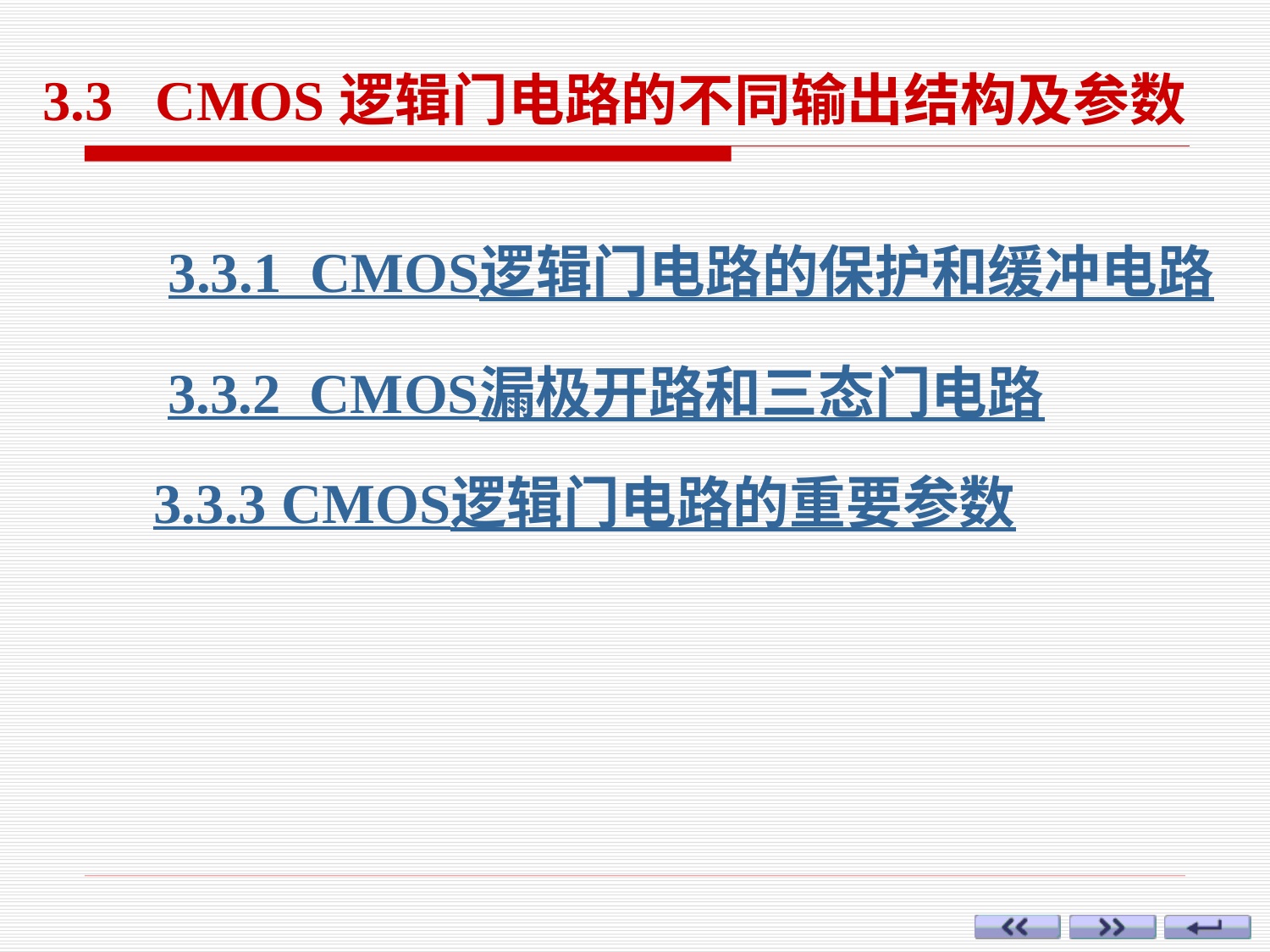

3.3   CMOS逻辑门电路的不同输出结构及参数
3.3.1  CMOS逻辑门电路的保护和缓冲电路
3.3.2  CMOS漏极开路和三态门电路
3.3.3 CMOS逻辑门电路的重要参数